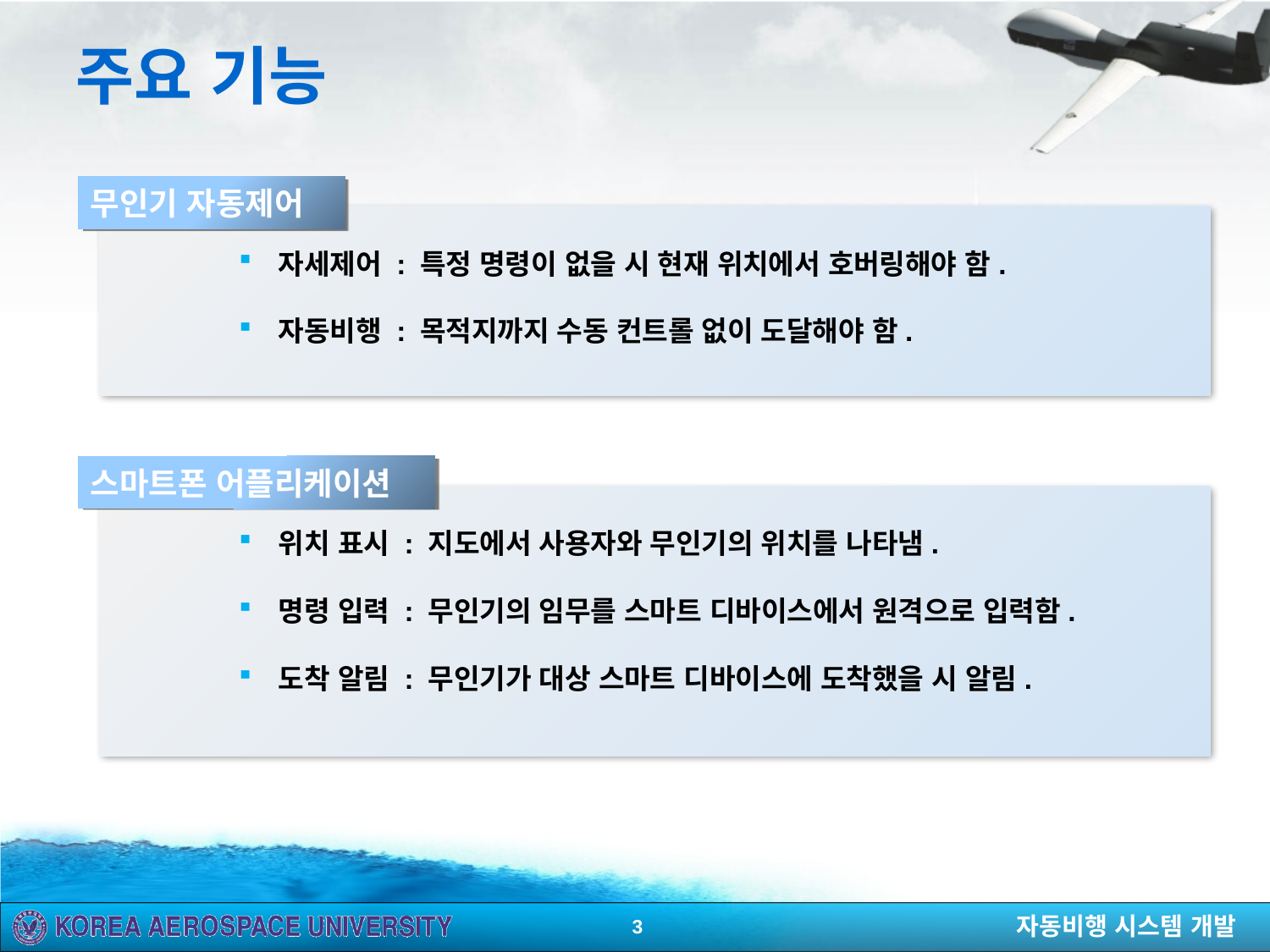

# 주요 기능
무인기 자동제어

자세제어 : 특정 명령이 없을 시 현재 위치에서 호버링해야 함.

자동비행 : 목적지까지 수동 컨트롤 없이 도달해야 함.

스마트폰 어플리케이션

위치 표시 : 지도에서 사용자와 무인기의 위치를 나타냄.

명령 입력 : 무인기의 임무를 스마트 디바이스에서 원격으로 입력함.

도착 알림 : 무인기가 대상 스마트 디바이스에 도착했을 시 알림.
3